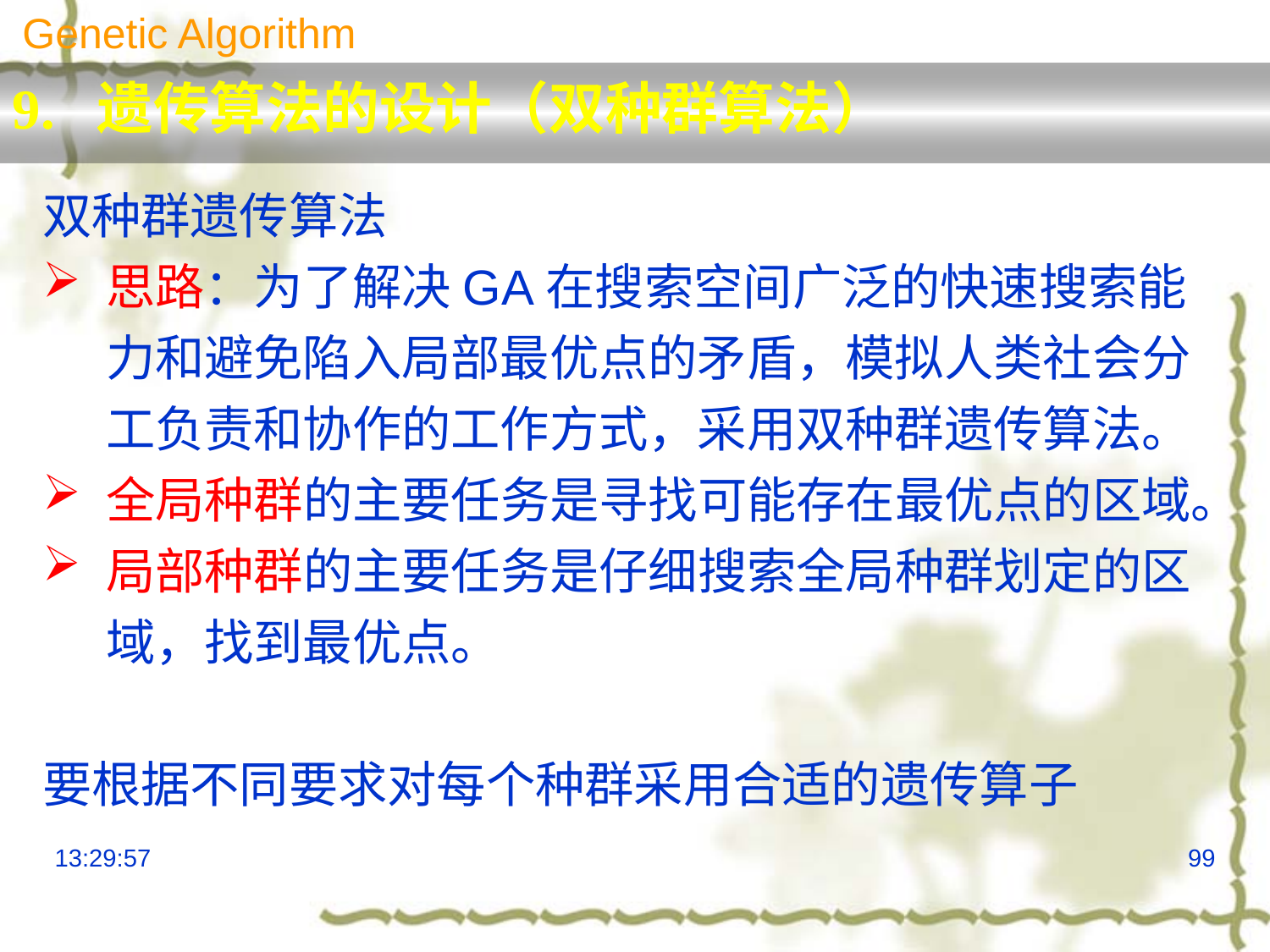

Genetic Algorithm
9.  遗传算法的设计（双种群算法）
双种群遗传算法
思路：为了解决GA在搜索空间广泛的快速搜索能力和避免陷入局部最优点的矛盾，模拟人类社会分工负责和协作的工作方式，采用双种群遗传算法。
全局种群的主要任务是寻找可能存在最优点的区域。
局部种群的主要任务是仔细搜索全局种群划定的区域，找到最优点。

要根据不同要求对每个种群采用合适的遗传算子
13:29:57
99